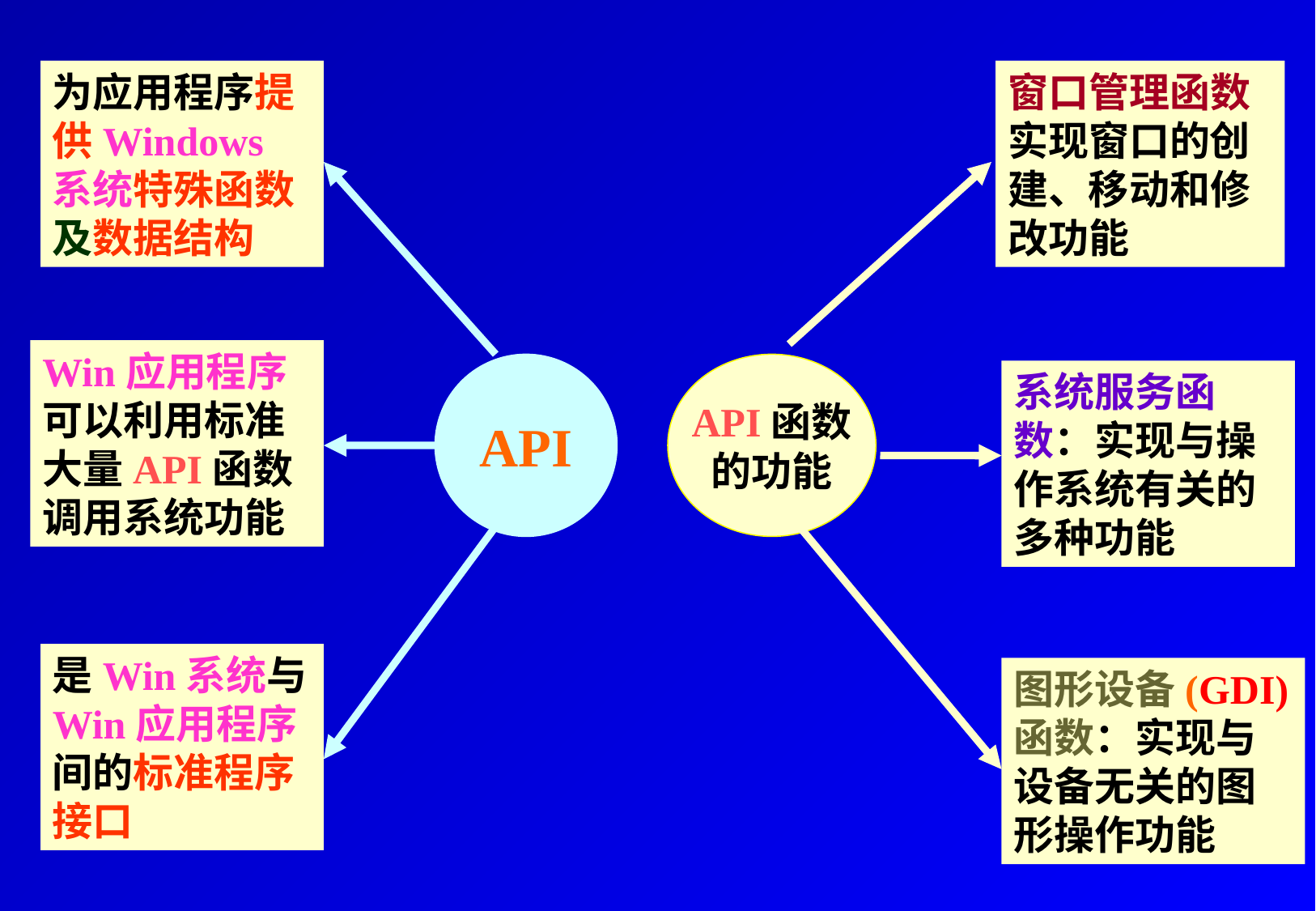

为应用程序提供Windows系统特殊函数及数据结构

窗口管理函数实现窗口的创建、移动和修改功能

Win应用程序可以利用标准大量API函数调用系统功能

API
API函数
的功能
系统服务函数：实现与操作系统有关的多种功能

是Win系统与Win应用程序间的标准程序接口

图形设备(GDI)函数：实现与设备无关的图形操作功能
8